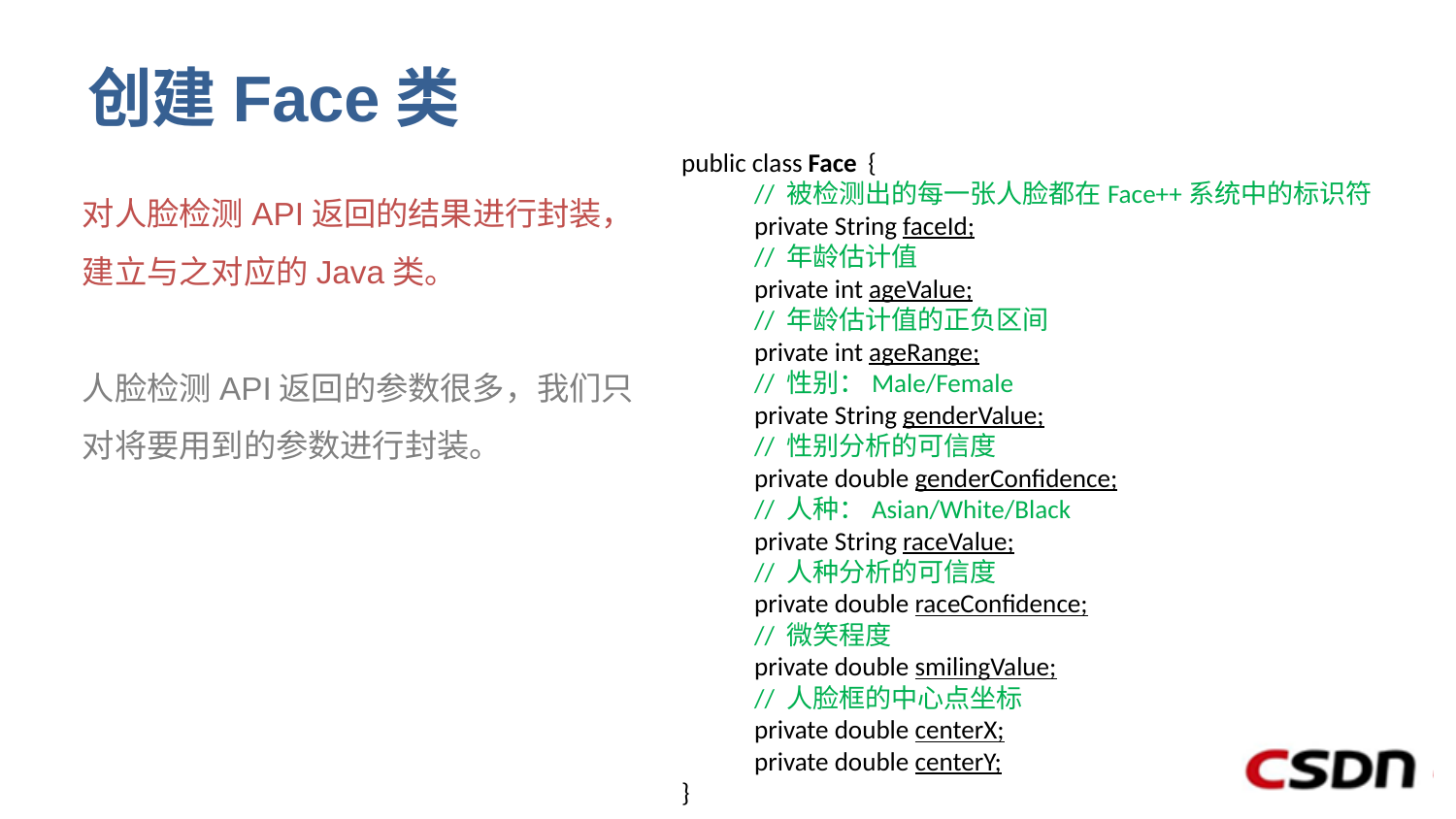

# 创建Face类
public class Face  {
// 被检测出的每一张人脸都在Face++系统中的标识符
private String faceId;
// 年龄估计值
private int ageValue;
// 年龄估计值的正负区间
private int ageRange;
// 性别：Male/Female
private String genderValue;
// 性别分析的可信度
private double genderConfidence;
// 人种：Asian/White/Black
private String raceValue;
// 人种分析的可信度
private double raceConfidence;
// 微笑程度
private double smilingValue;
// 人脸框的中心点坐标
private double centerX;
private double centerY;
}
对人脸检测API返回的结果进行封装，建立与之对应的Java类。

人脸检测API返回的参数很多，我们只对将要用到的参数进行封装。